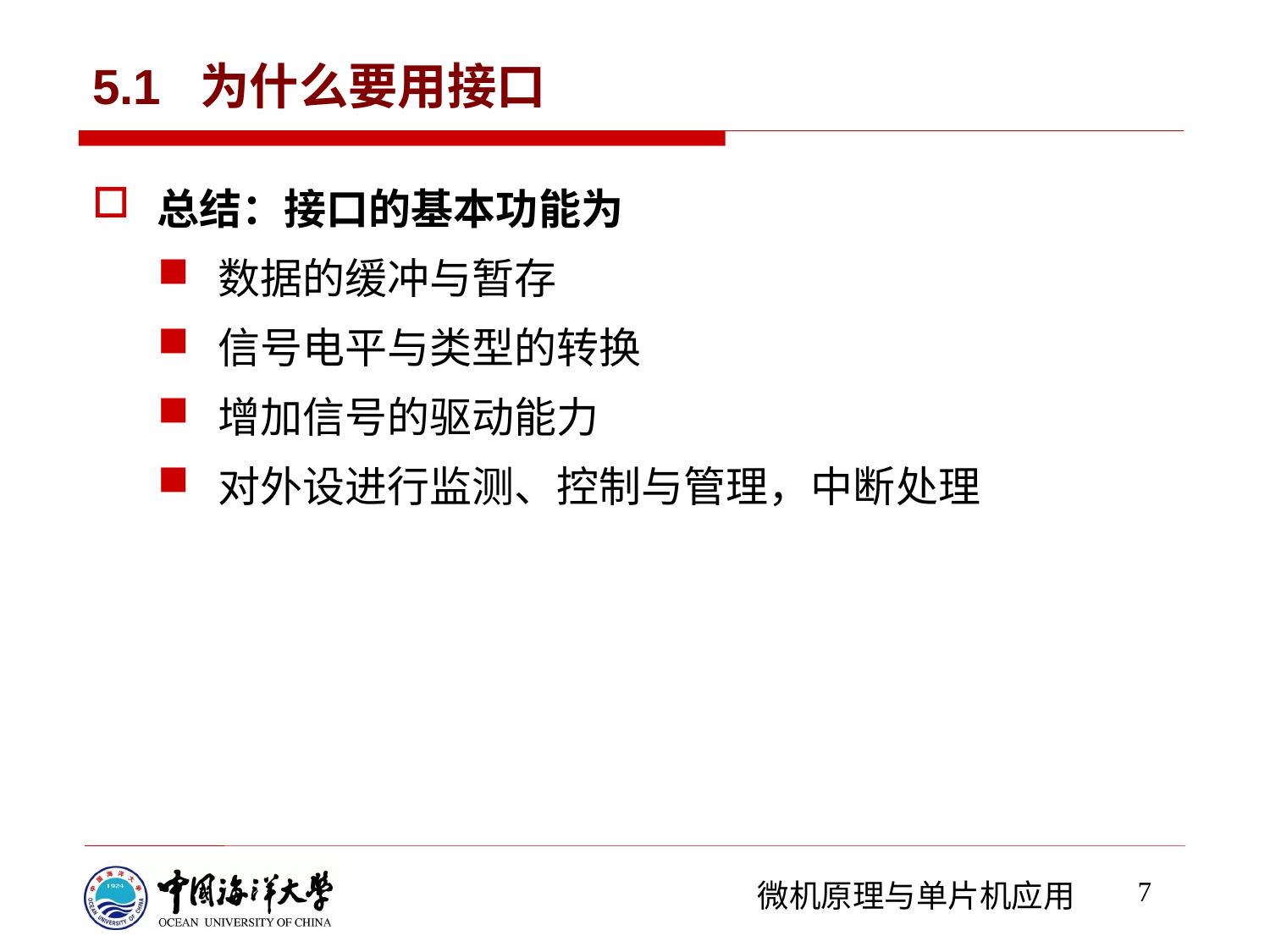

# 5.1  为什么要用接口
总结：接口的基本功能为
数据的缓冲与暂存
信号电平与类型的转换
增加信号的驱动能力
对外设进行监测、控制与管理，中断处理

7